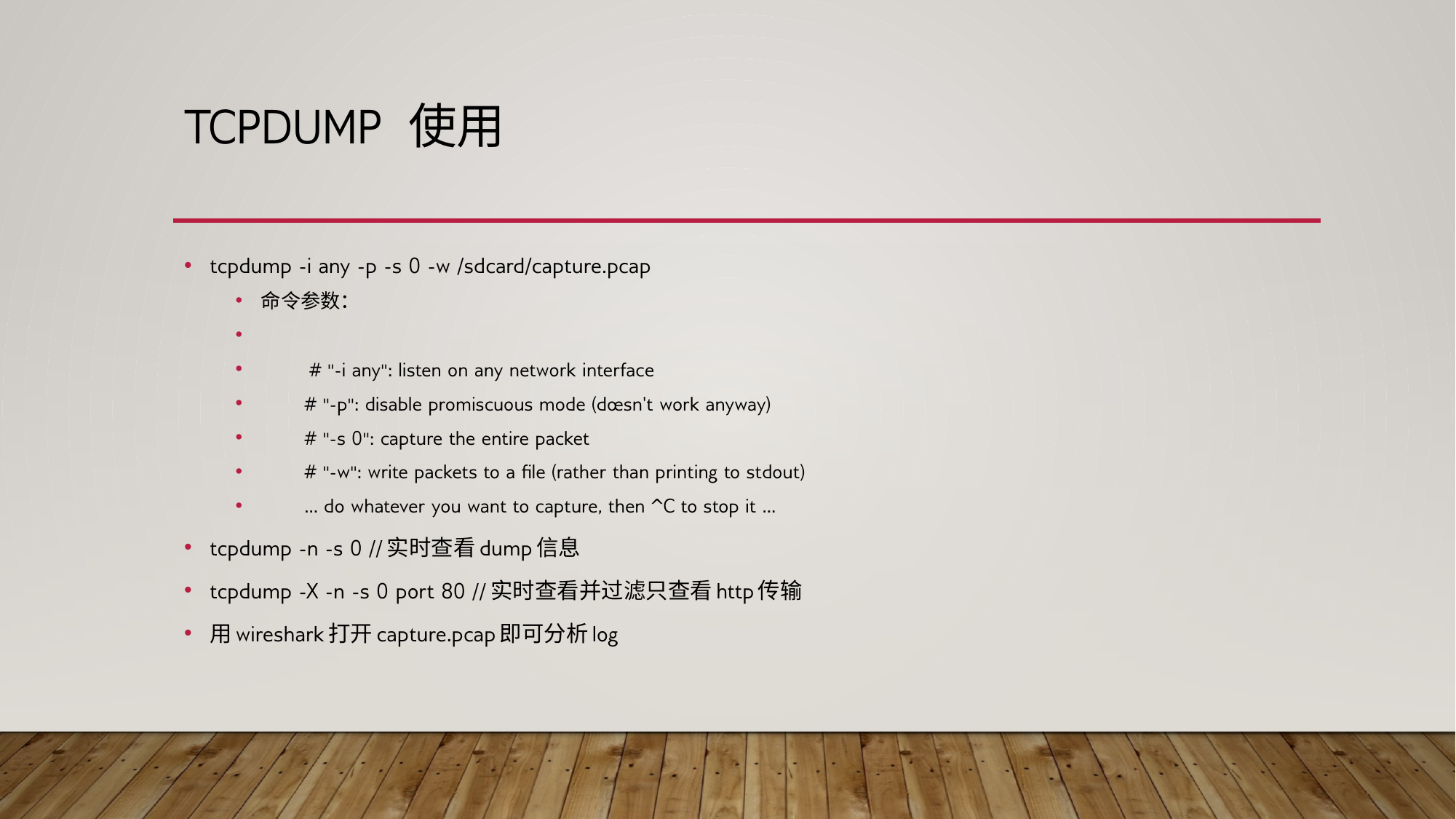

# tcpdump 使用
tcpdump -i any -p -s 0 -w /sdcard/capture.pcap
命令参数：

        # "-i any": listen on any network interface
　　# "-p": disable promiscuous mode (doesn't work anyway)
　　# "-s 0": capture the entire packet
　　# "-w": write packets to a file (rather than printing to stdout)
　　... do whatever you want to capture, then ^C to stop it ...
tcpdump -n -s 0 //实时查看dump信息
tcpdump -X -n -s 0 port 80 //实时查看并过滤只查看http传输
用wireshark打开capture.pcap即可分析log